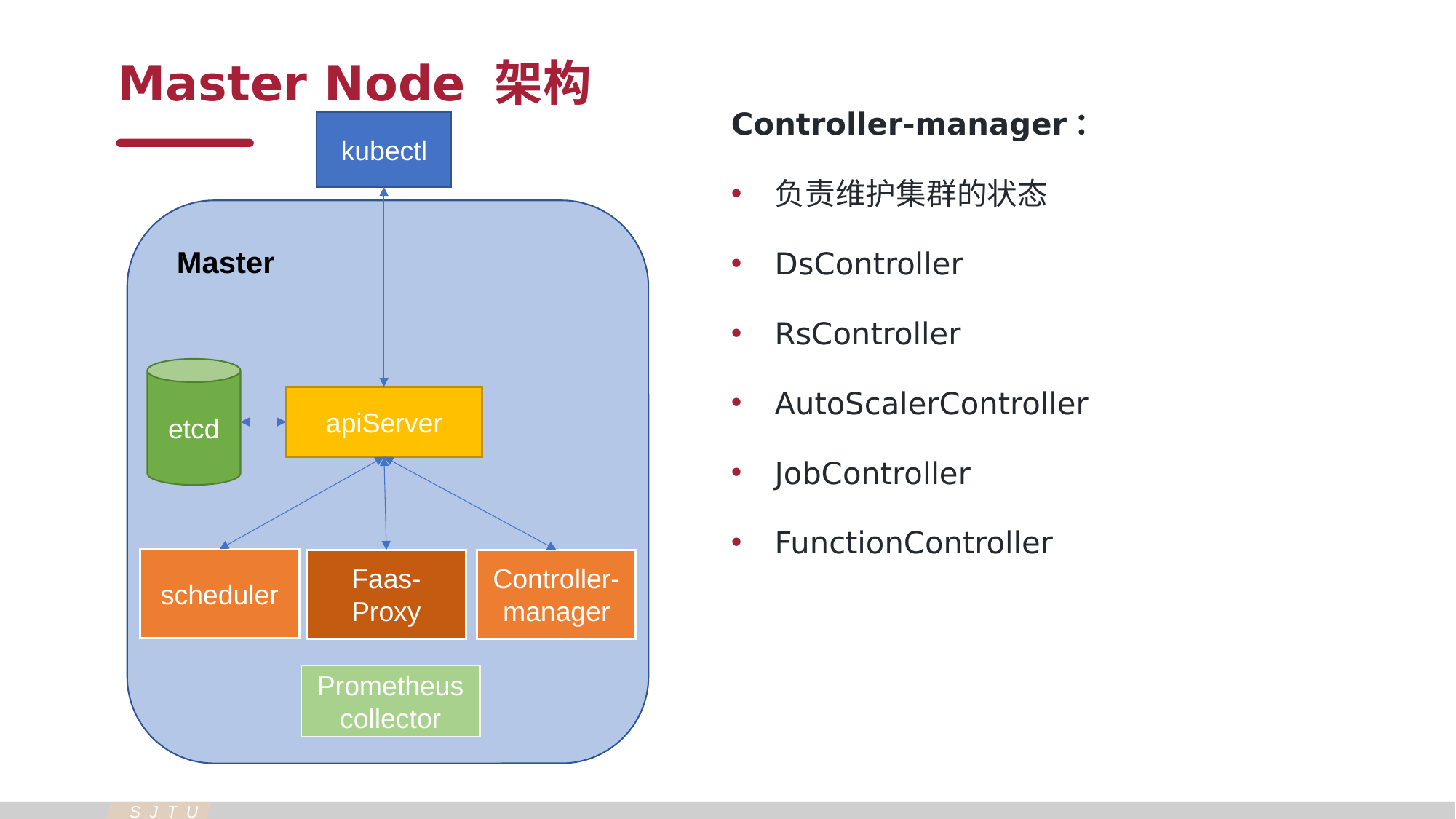

Master Node 架构
Controller-manager：
负责维护集群的状态
DsController
RsController
AutoScalerController
JobController
FunctionController
kubectl

Master
etcd
apiServer
scheduler
Faas-Proxy
Controller-manager
Prometheus
collector